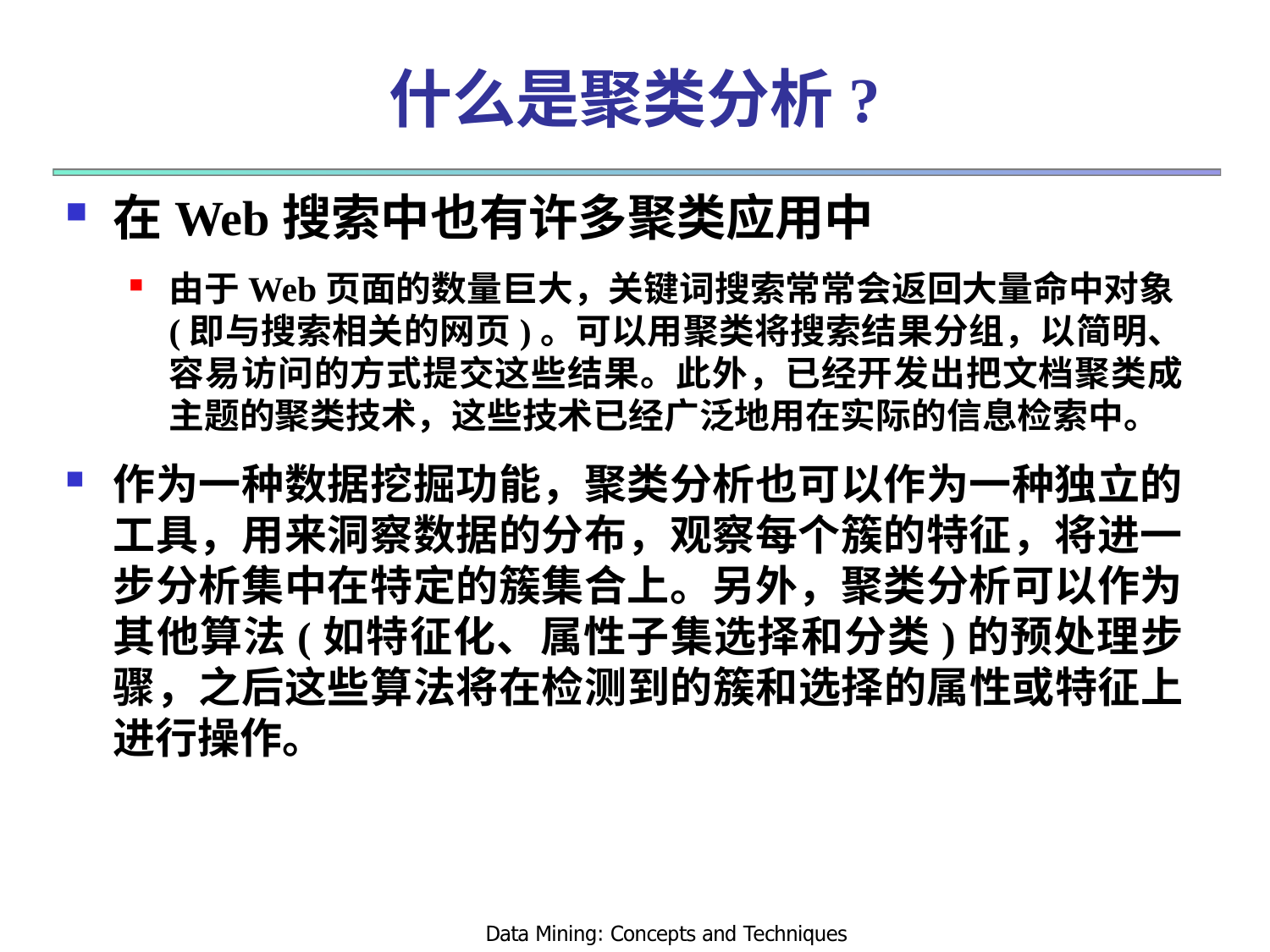

# 什么是聚类分析?
在Web搜索中也有许多聚类应用中
由于Web页面的数量巨大，关键词搜索常常会返回大量命中对象(即与搜索相关的网页)。可以用聚类将搜索结果分组，以简明、容易访问的方式提交这些结果。此外，已经开发出把文档聚类成主题的聚类技术，这些技术已经广泛地用在实际的信息检索中。
作为一种数据挖掘功能，聚类分析也可以作为一种独立的工具，用来洞察数据的分布，观察每个簇的特征，将进一步分析集中在特定的簇集合上。另外，聚类分析可以作为其他算法(如特征化、属性子集选择和分类)的预处理步骤，之后这些算法将在检测到的簇和选择的属性或特征上进行操作。
Data Mining: Concepts and Techniques
5